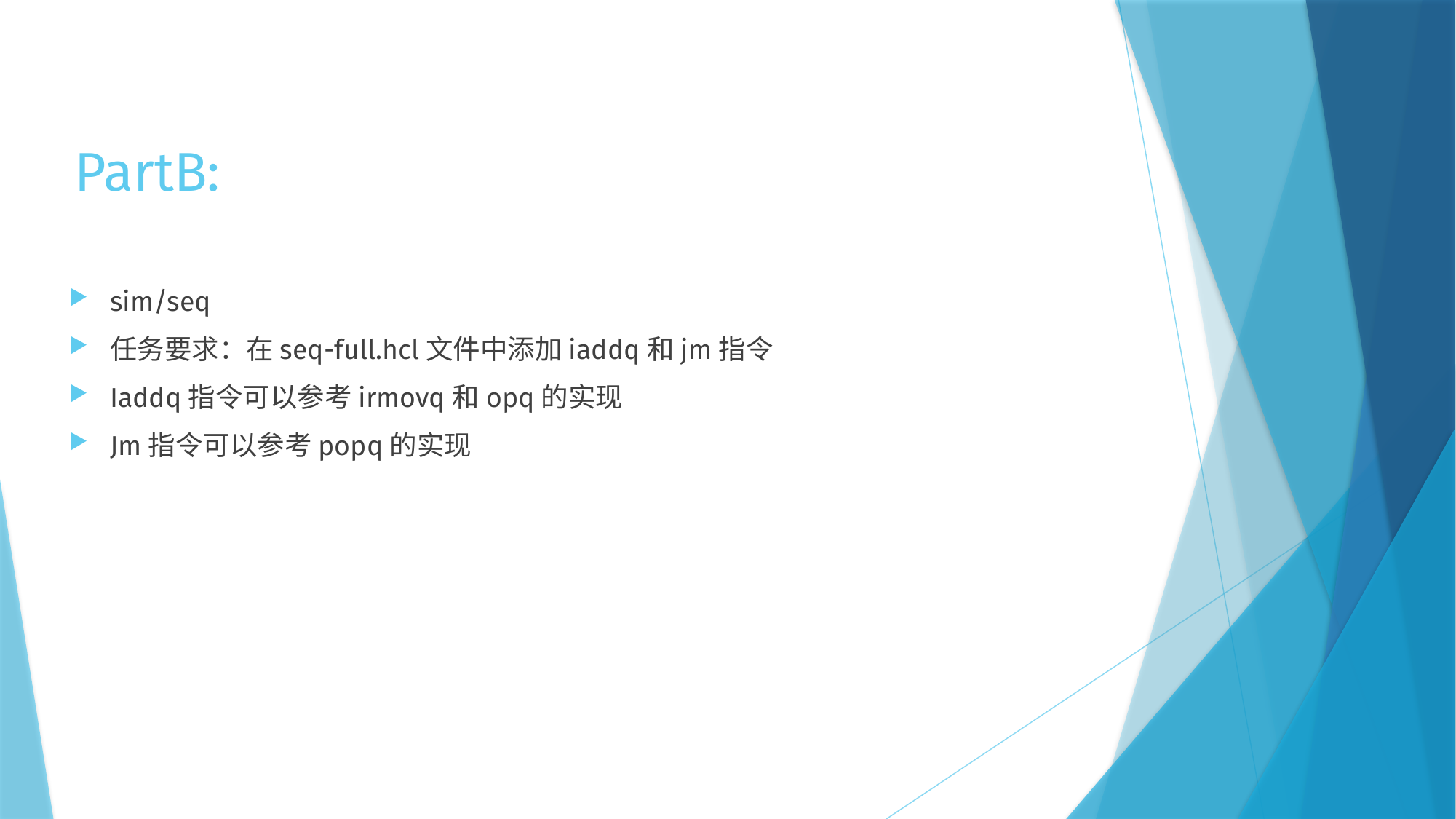

# PartB:
sim/seq
任务要求：在seq-full.hcl文件中添加iaddq和jm指令
Iaddq指令可以参考irmovq和opq的实现
Jm指令可以参考popq的实现